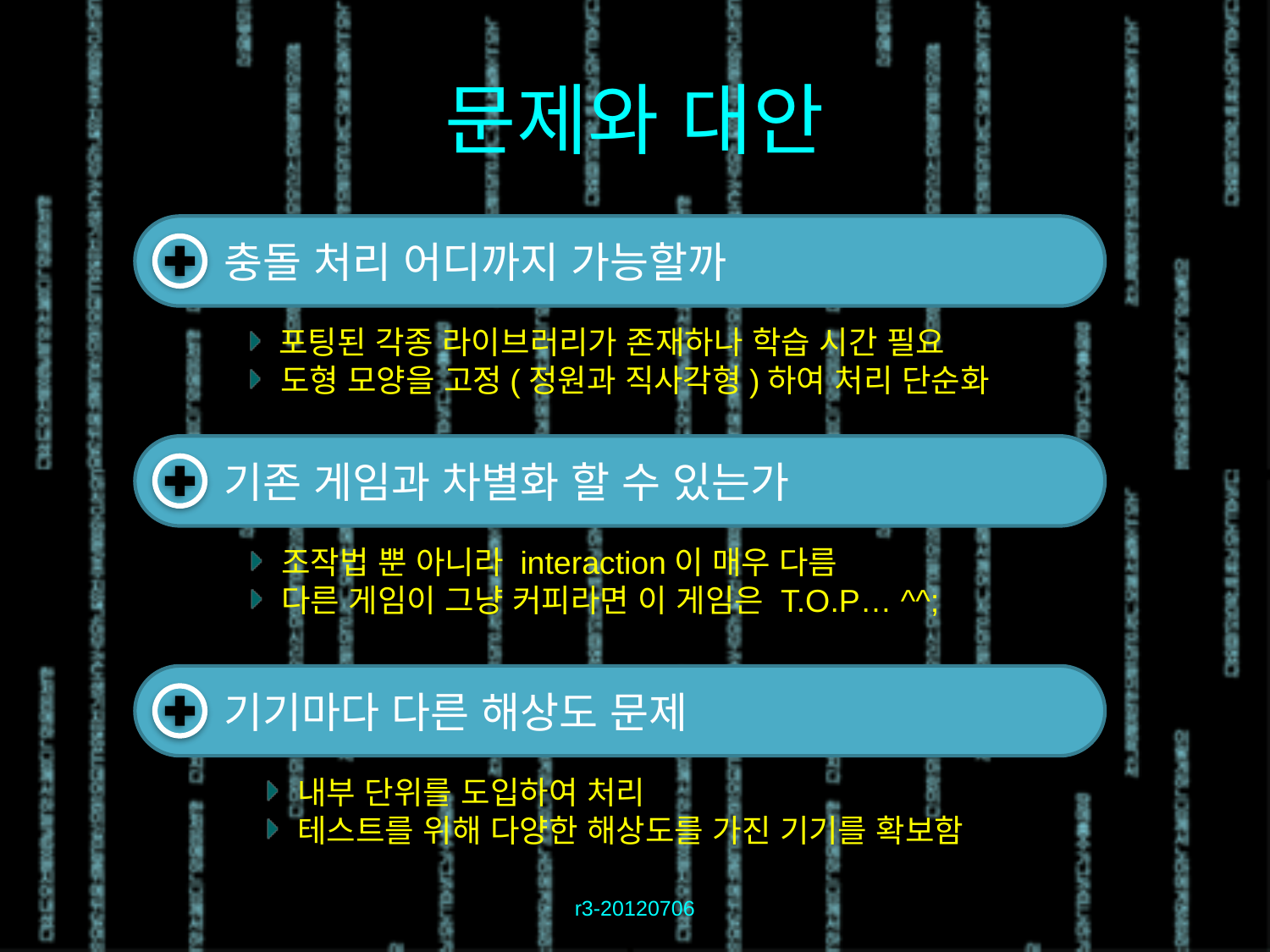

# 문제와 대안
충돌 처리 어디까지 가능할까

 포팅된 각종 라이브러리가 존재하나 학습 시간 필요
 도형 모양을 고정(정원과 직사각형)하여 처리 단순화
기존 게임과 차별화 할 수 있는가

 조작법 뿐 아니라 interaction이 매우 다름
 다른 게임이 그냥 커피라면 이 게임은 T.O.P… ^^;
기기마다 다른 해상도 문제

 내부 단위를 도입하여 처리
 테스트를 위해 다양한 해상도를 가진 기기를 확보함
r3-20120706